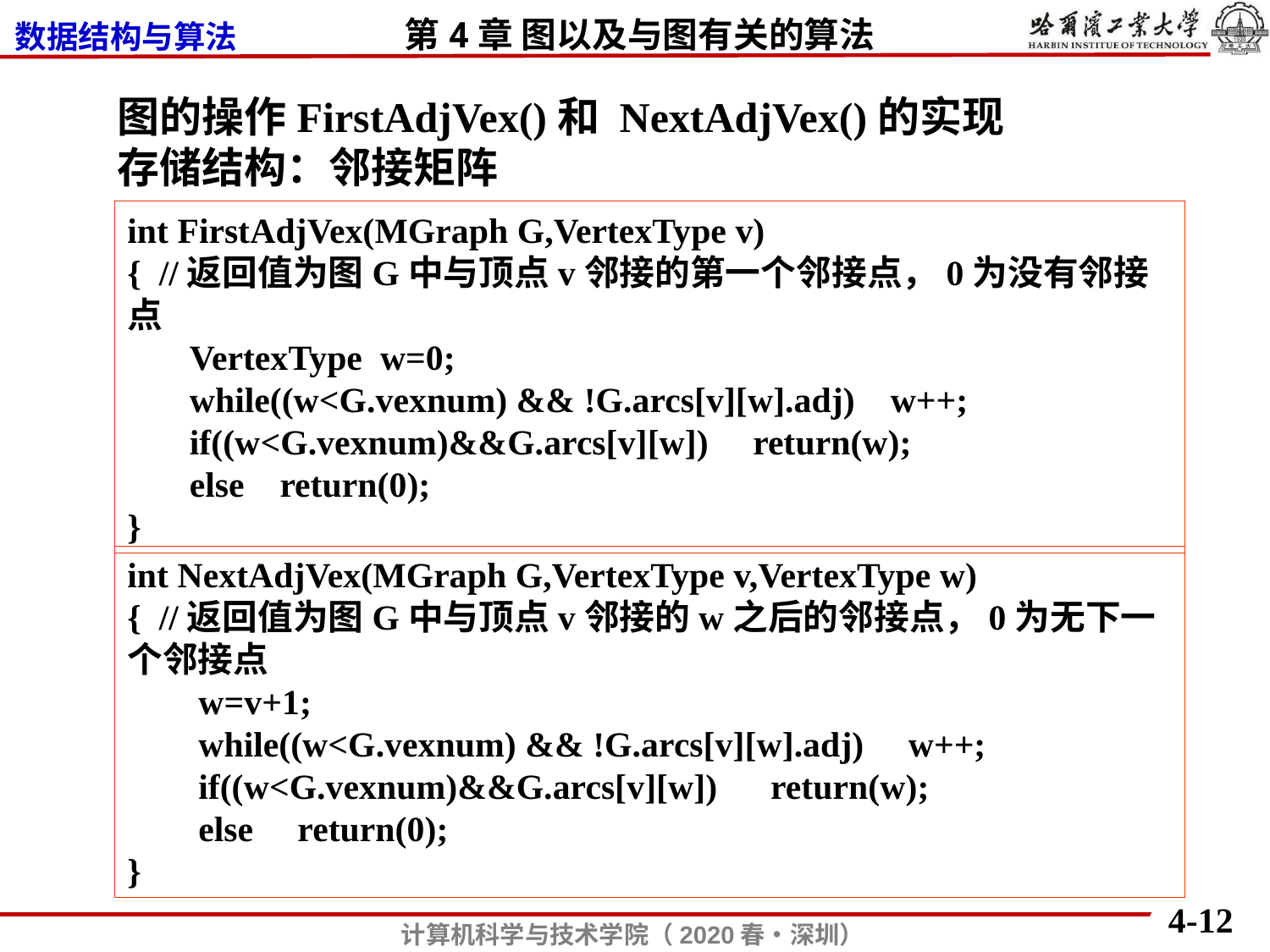

图的操作FirstAdjVex()和 NextAdjVex()的实现
存储结构：邻接矩阵
int FirstAdjVex(MGraph G,VertexType v)
{  //返回值为图G中与顶点v邻接的第一个邻接点，0为没有邻接点
       VertexType  w=0;
       while((w<G.vexnum) && !G.arcs[v][w].adj)    w++;
       if((w<G.vexnum)&&G.arcs[v][w])     return(w);
       else    return(0);
}
int NextAdjVex(MGraph G,VertexType v,VertexType w)
{  //返回值为图G中与顶点v邻接的w之后的邻接点，0为无下一个邻接点
        w=v+1;
        while((w<G.vexnum) && !G.arcs[v][w].adj)     w++;
        if((w<G.vexnum)&&G.arcs[v][w])      return(w);
        else     return(0);
}